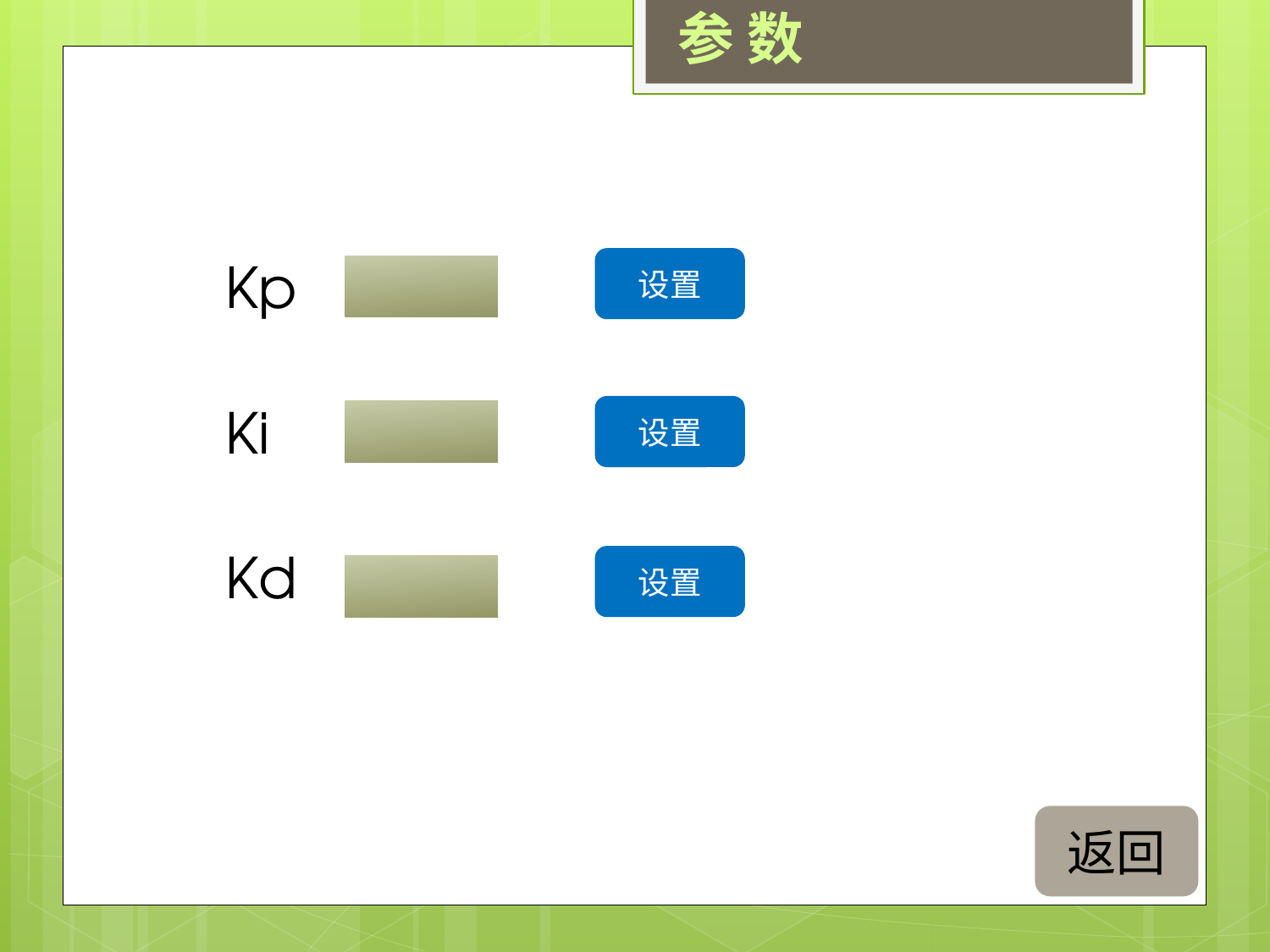

参 数
Kp
设置

Ki
设置

Kd
设置

返回